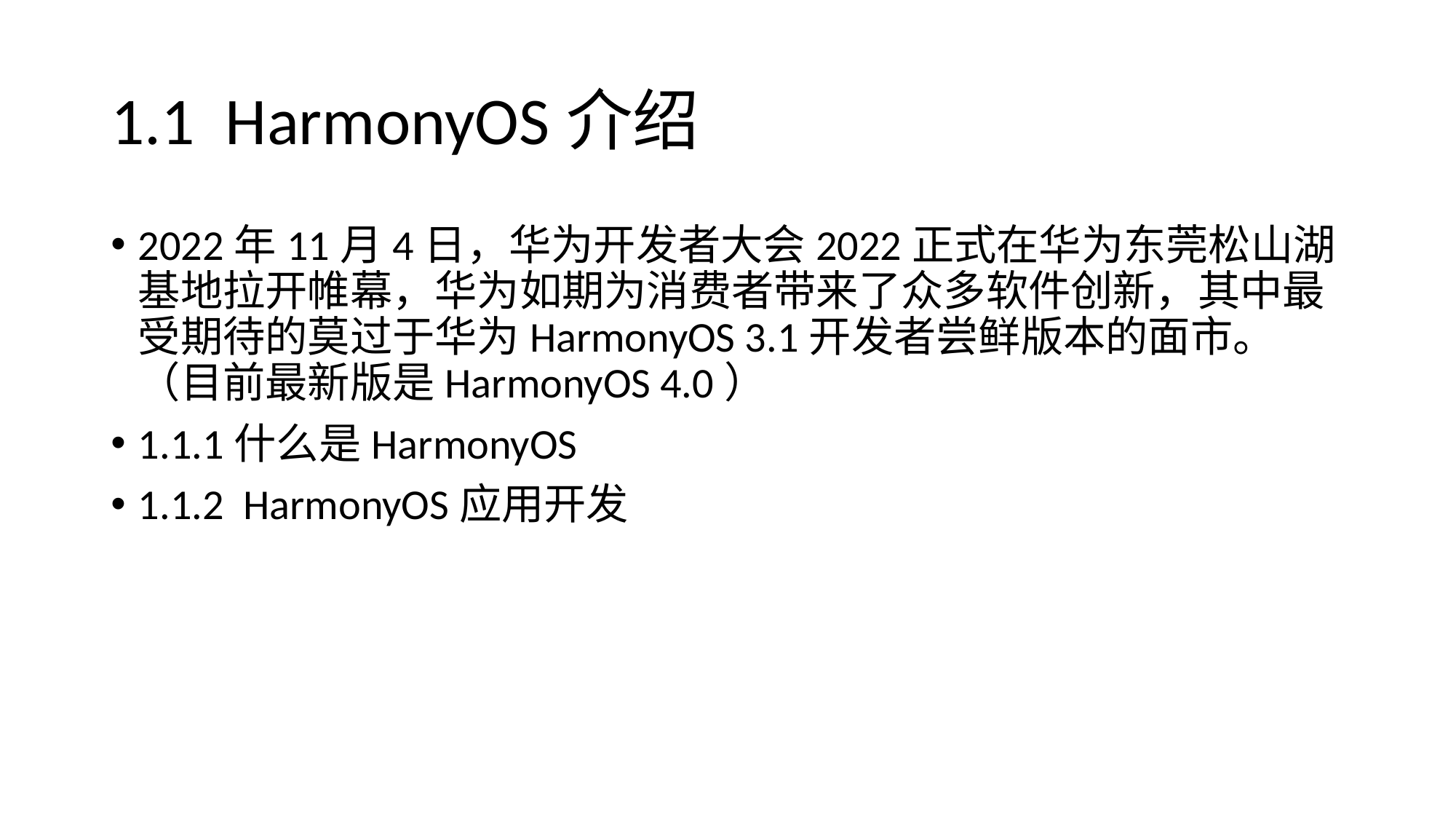

# 1.1  HarmonyOS介绍
2022年11月4日，华为开发者大会2022正式在华为东莞松山湖基地拉开帷幕，华为如期为消费者带来了众多软件创新，其中最受期待的莫过于华为HarmonyOS 3.1开发者尝鲜版本的面市。（目前最新版是HarmonyOS 4.0）
1.1.1什么是HarmonyOS
1.1.2  HarmonyOS应用开发